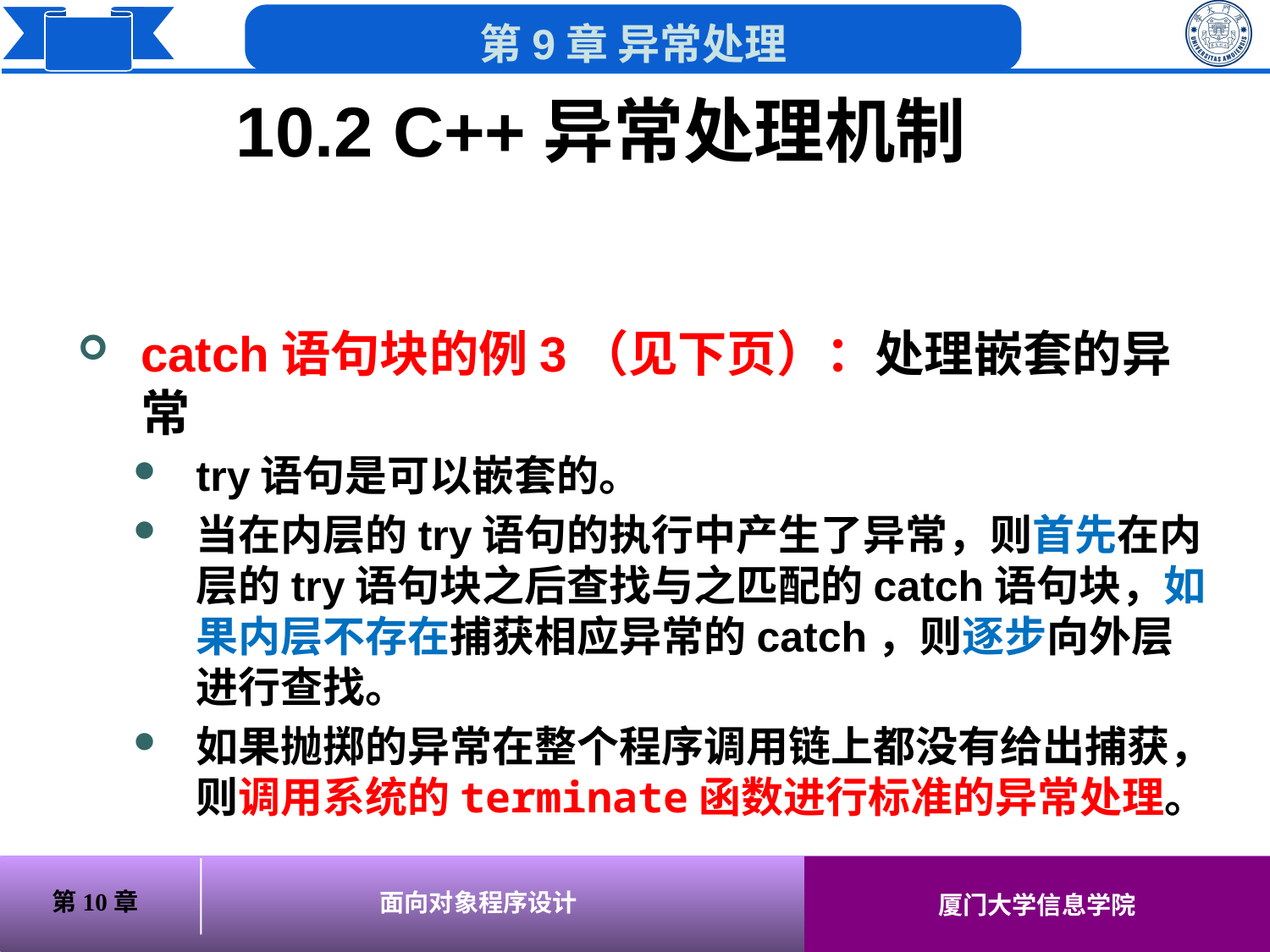

10.2 C++异常处理机制
catch语句块的例3（见下页）：处理嵌套的异常
try语句是可以嵌套的。
当在内层的try语句的执行中产生了异常，则首先在内层的try语句块之后查找与之匹配的catch语句块，如果内层不存在捕获相应异常的catch，则逐步向外层进行查找。
如果抛掷的异常在整个程序调用链上都没有给出捕获，则调用系统的terminate函数进行标准的异常处理。
13